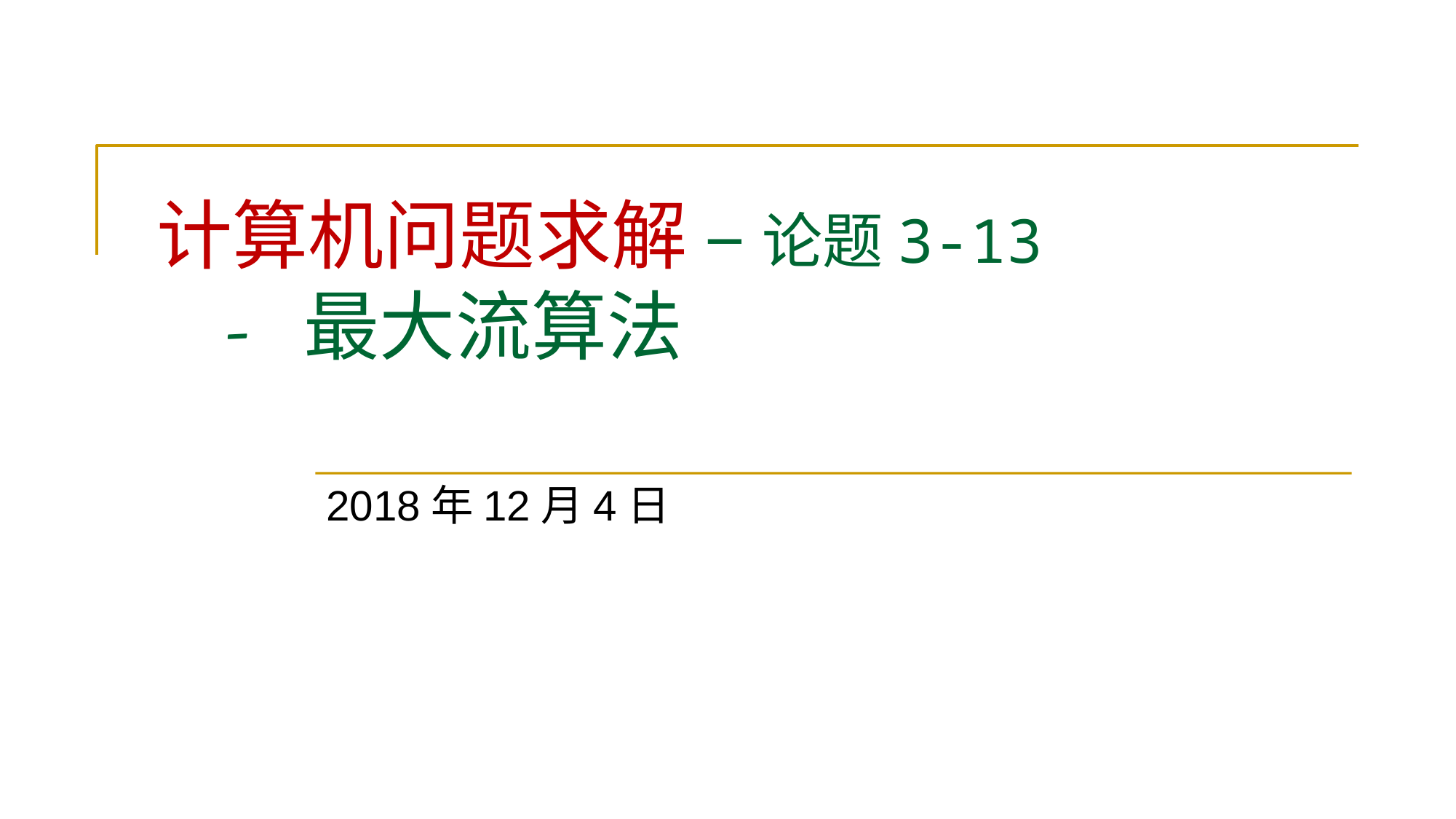

# 计算机问题求解 – 论题3-13 -  最大流算法
2018年12月4日